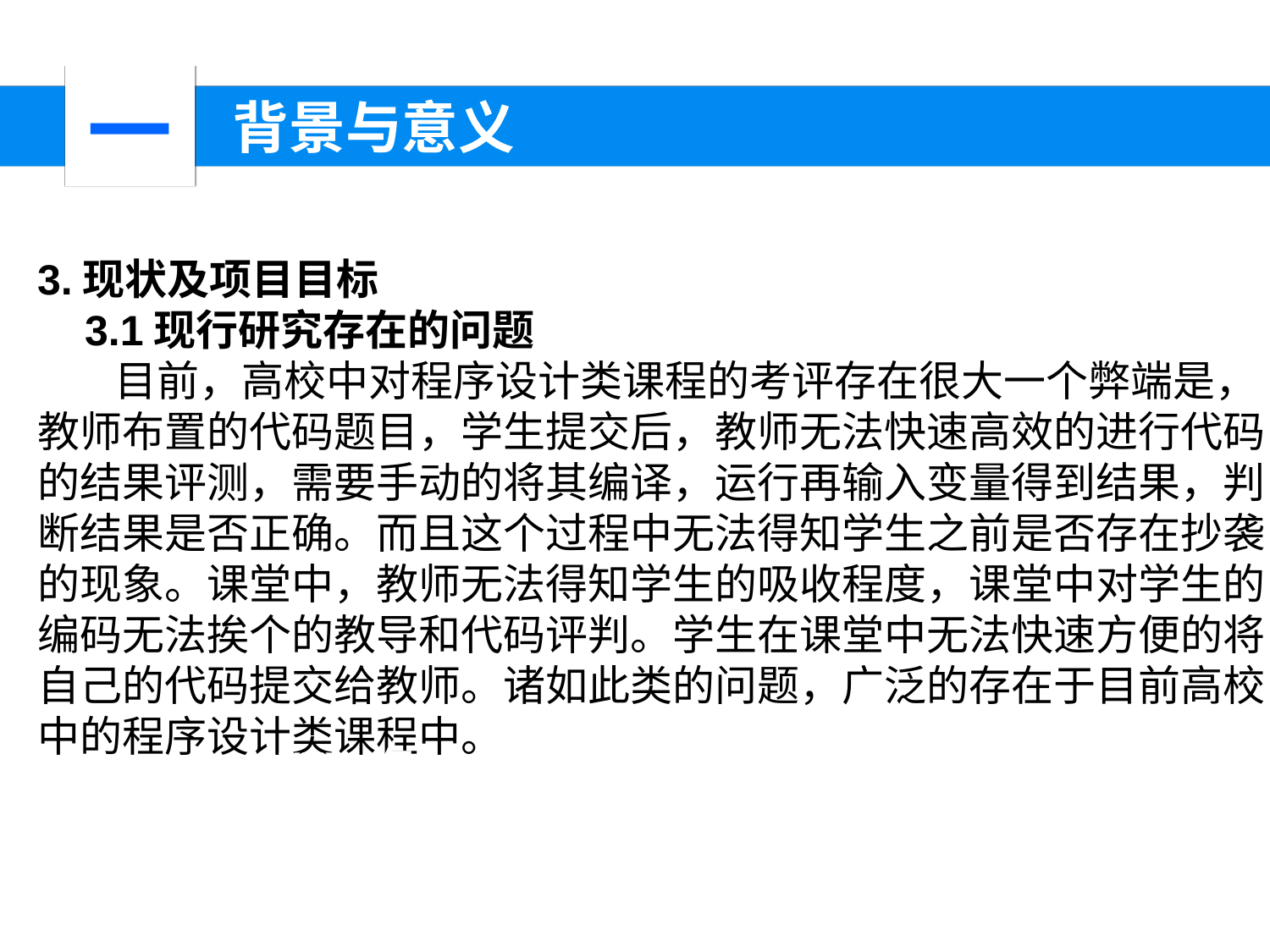

一
                背景与意义
3.现状及项目目标
    3.1现行研究存在的问题
       目前，高校中对程序设计类课程的考评存在很大一个弊端是，
教师布置的代码题目，学生提交后，教师无法快速高效的进行代码
的结果评测，需要手动的将其编译，运行再输入变量得到结果，判
断结果是否正确。而且这个过程中无法得知学生之前是否存在抄袭
的现象。课堂中，教师无法得知学生的吸收程度，课堂中对学生的
编码无法挨个的教导和代码评判。学生在课堂中无法快速方便的将
自己的代码提交给教师。诸如此类的问题，广泛的存在于目前高校
中的程序设计类课程中。
XXXX年
XXXX年